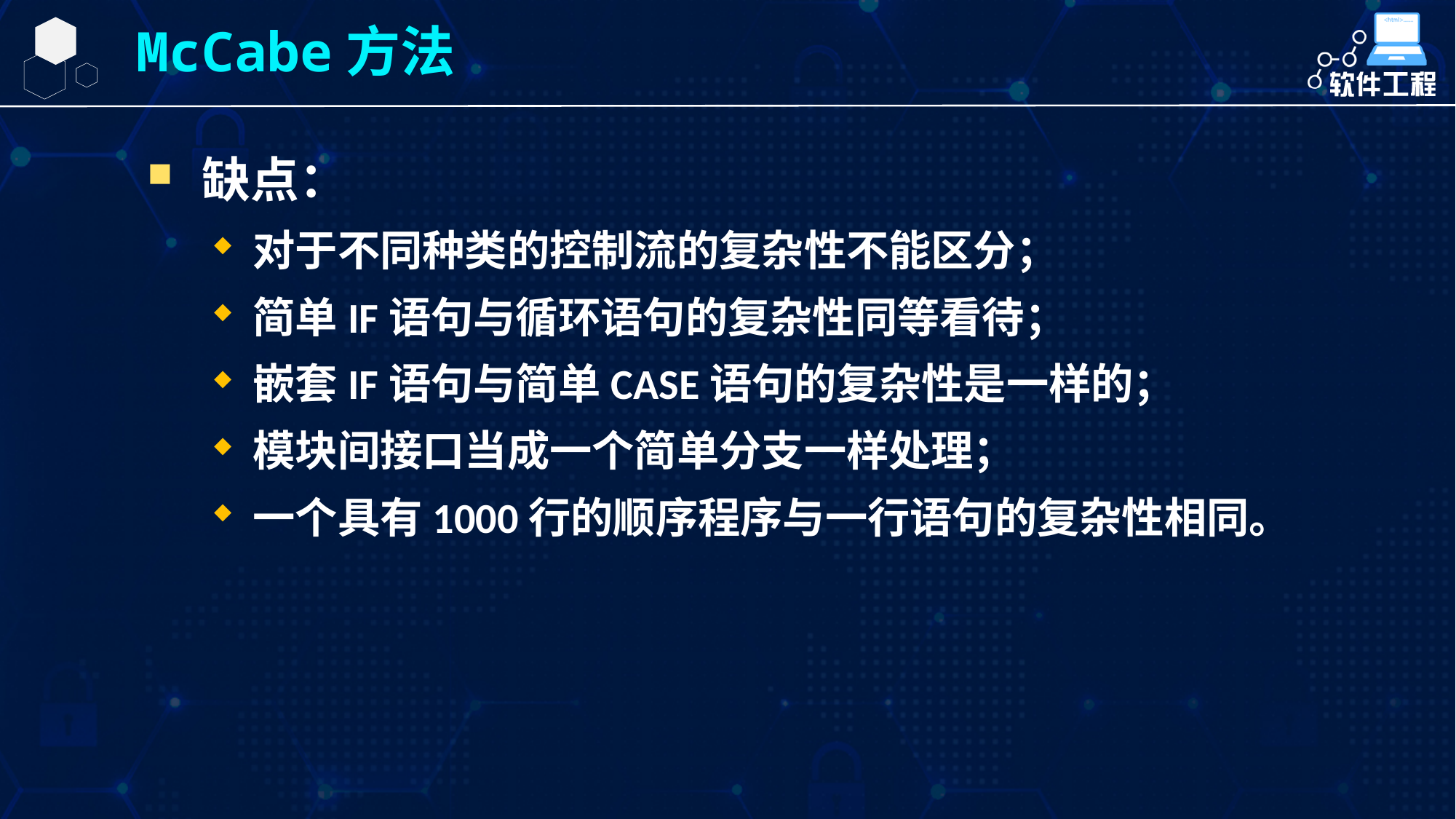

McCabe方法
缺点：
对于不同种类的控制流的复杂性不能区分；
简单IF语句与循环语句的复杂性同等看待；
嵌套IF语句与简单CASE语句的复杂性是一样的；
模块间接口当成一个简单分支一样处理；
一个具有1000行的顺序程序与一行语句的复杂性相同。